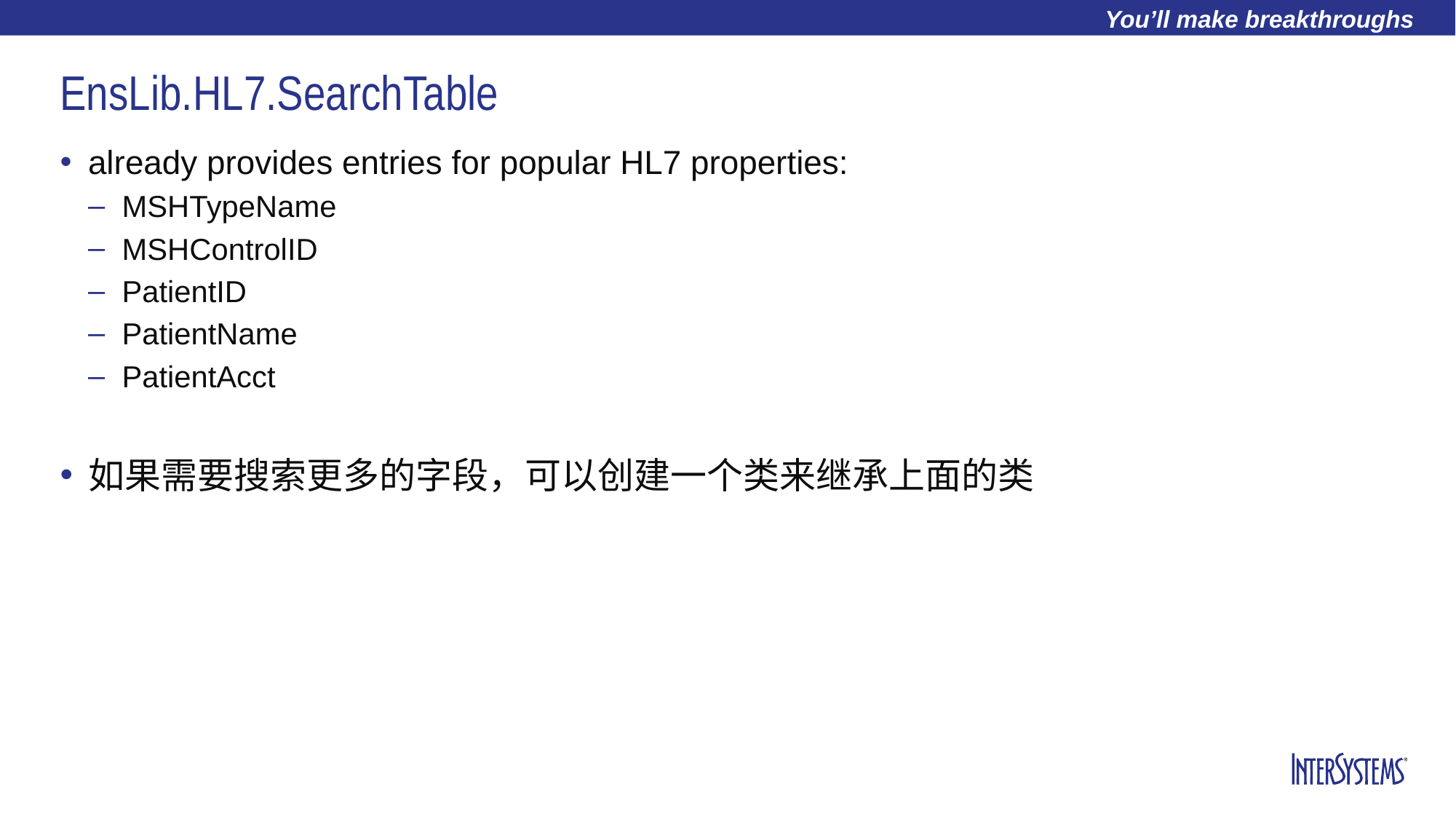

# EnsLib.HL7.SearchTable
already provides entries for popular HL7 properties:
MSHTypeName
MSHControlID
PatientID
PatientName
PatientAcct

如果需要搜索更多的字段，可以创建一个类来继承上面的类